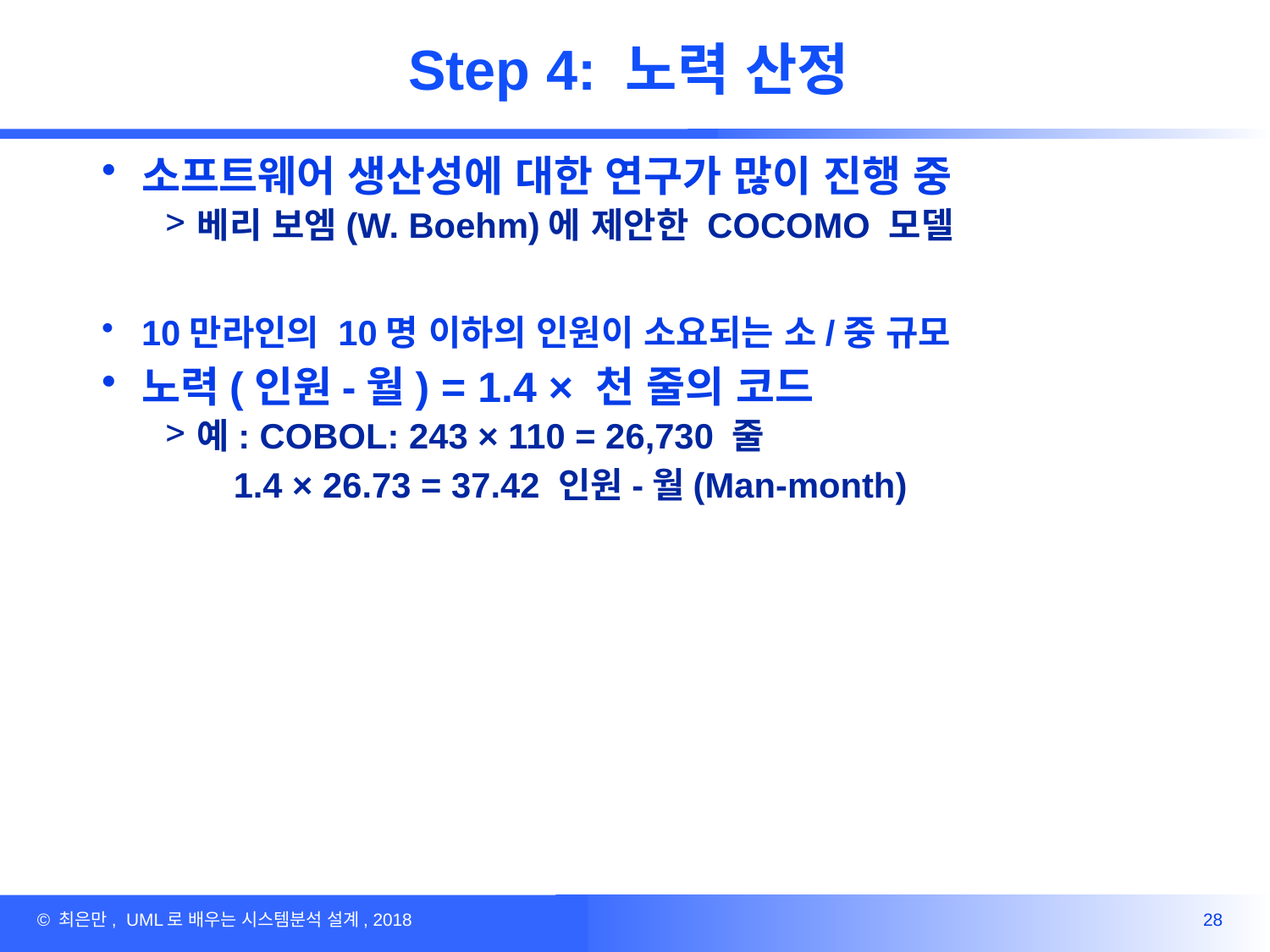

# Step 4: 노력 산정
소프트웨어 생산성에 대한 연구가 많이 진행 중
베리 보엠(W. Boehm)에 제안한 COCOMO 모델

10만라인의 10명 이하의 인원이 소요되는 소/중 규모
노력(인원-월) = 1.4 × 천 줄의 코드
예: COBOL: 243 × 110 = 26,730 줄
       1.4 × 26.73 = 37.42 인원-월(Man-month)